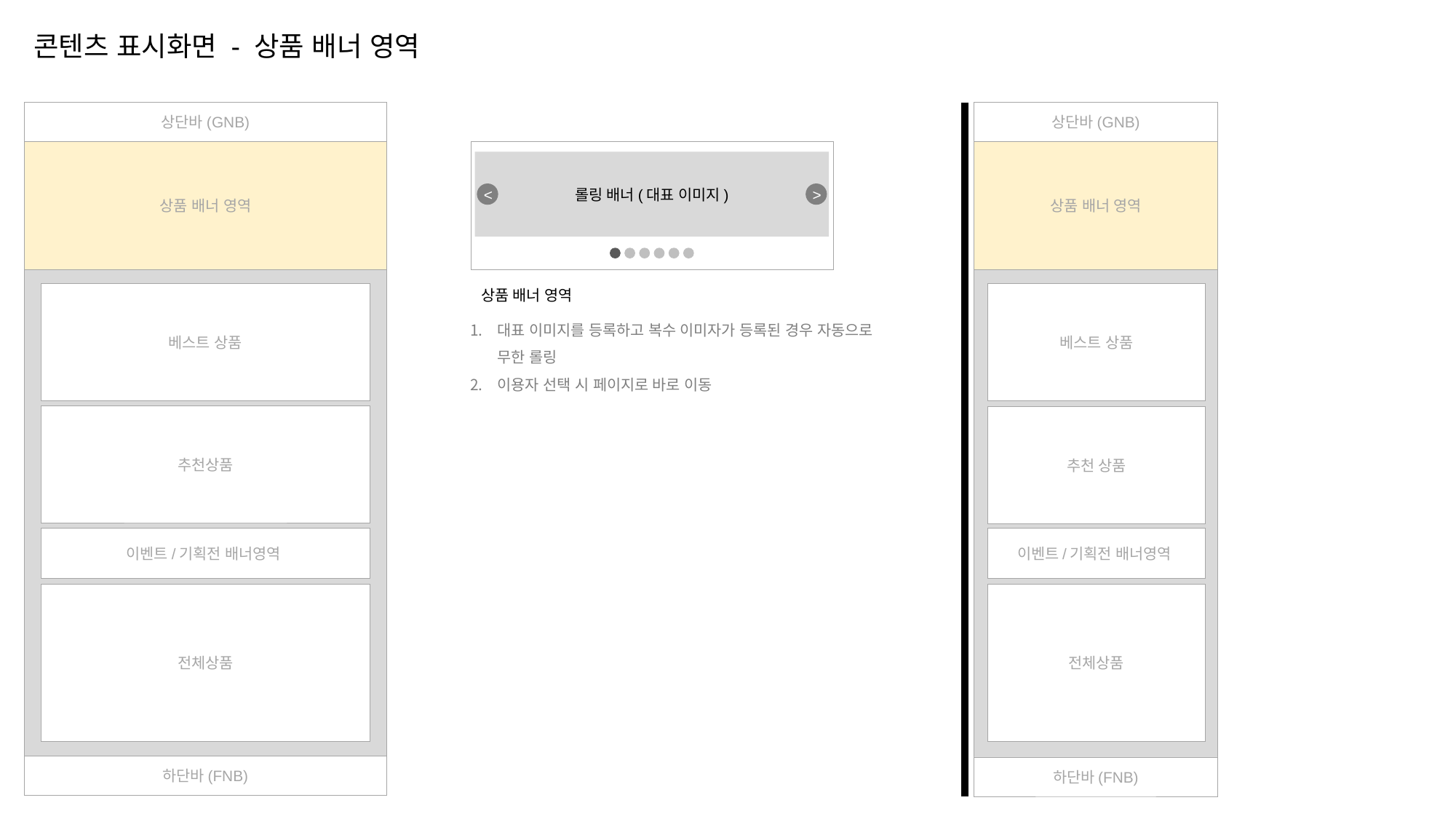

콘텐츠 표시화면 - 상품 배너 영역
상단바(GNB)
상단바(GNB)
상품 배너 영역
상품 배너 영역

롤링 배너(대표 이미지)
<
>

상품 배너 영역
베스트 상품
베스트 상품
대표 이미지를 등록하고 복수 이미자가 등록된 경우 자동으로 무한 롤링
이용자 선택 시 페이지로 바로 이동
추천상품
추천 상품
이벤트/기획전 배너영역
이벤트/기획전 배너영역
전체상품
전체상품
하단바(FNB)
하단바(FNB)